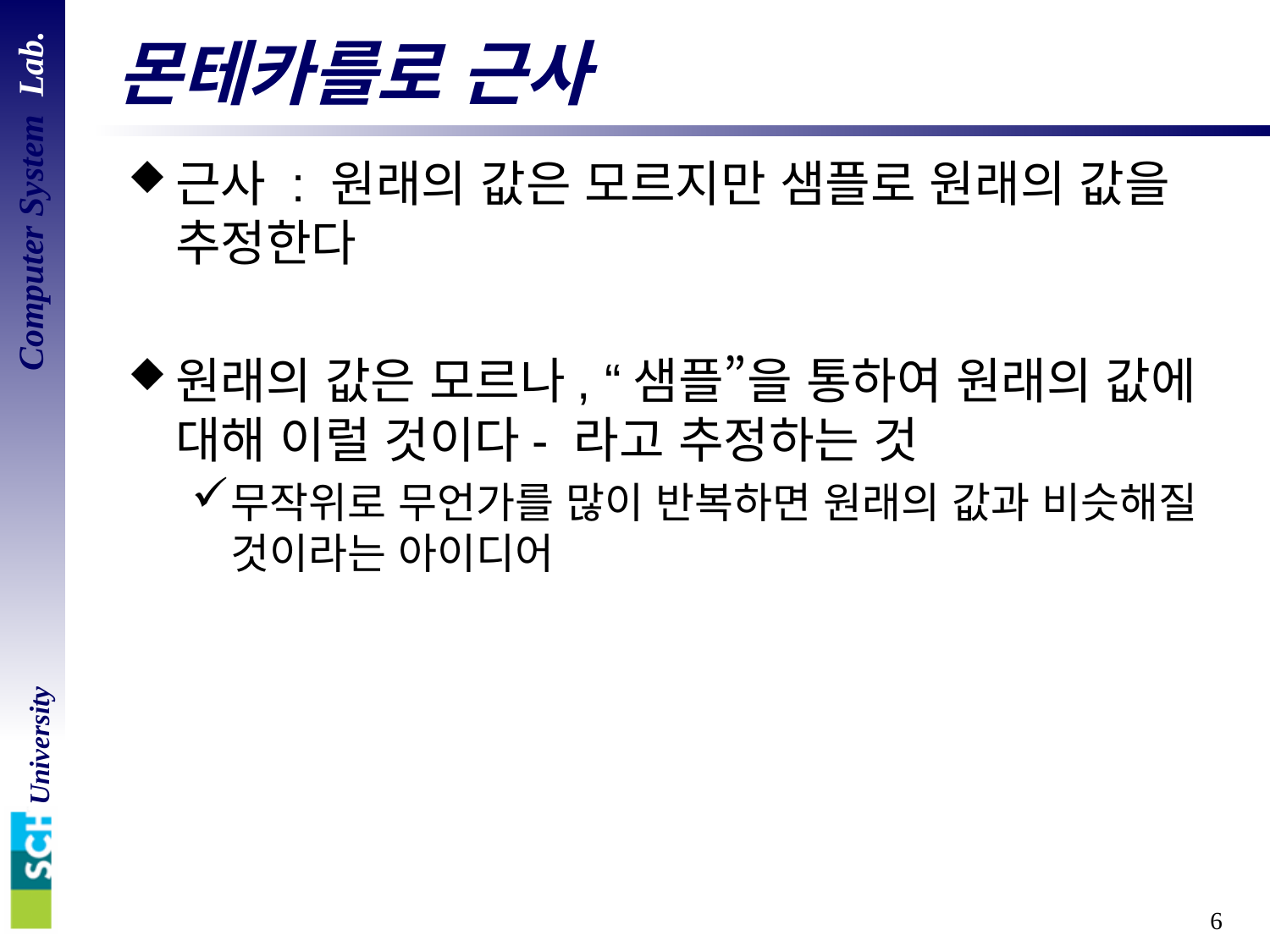

# 몬테카를로 근사
근사 : 원래의 값은 모르지만 샘플로 원래의 값을 추정한다

원래의 값은 모르나, “샘플”을 통하여 원래의 값에 대해 이럴 것이다- 라고 추정하는 것
무작위로 무언가를 많이 반복하면 원래의 값과 비슷해질 것이라는 아이디어